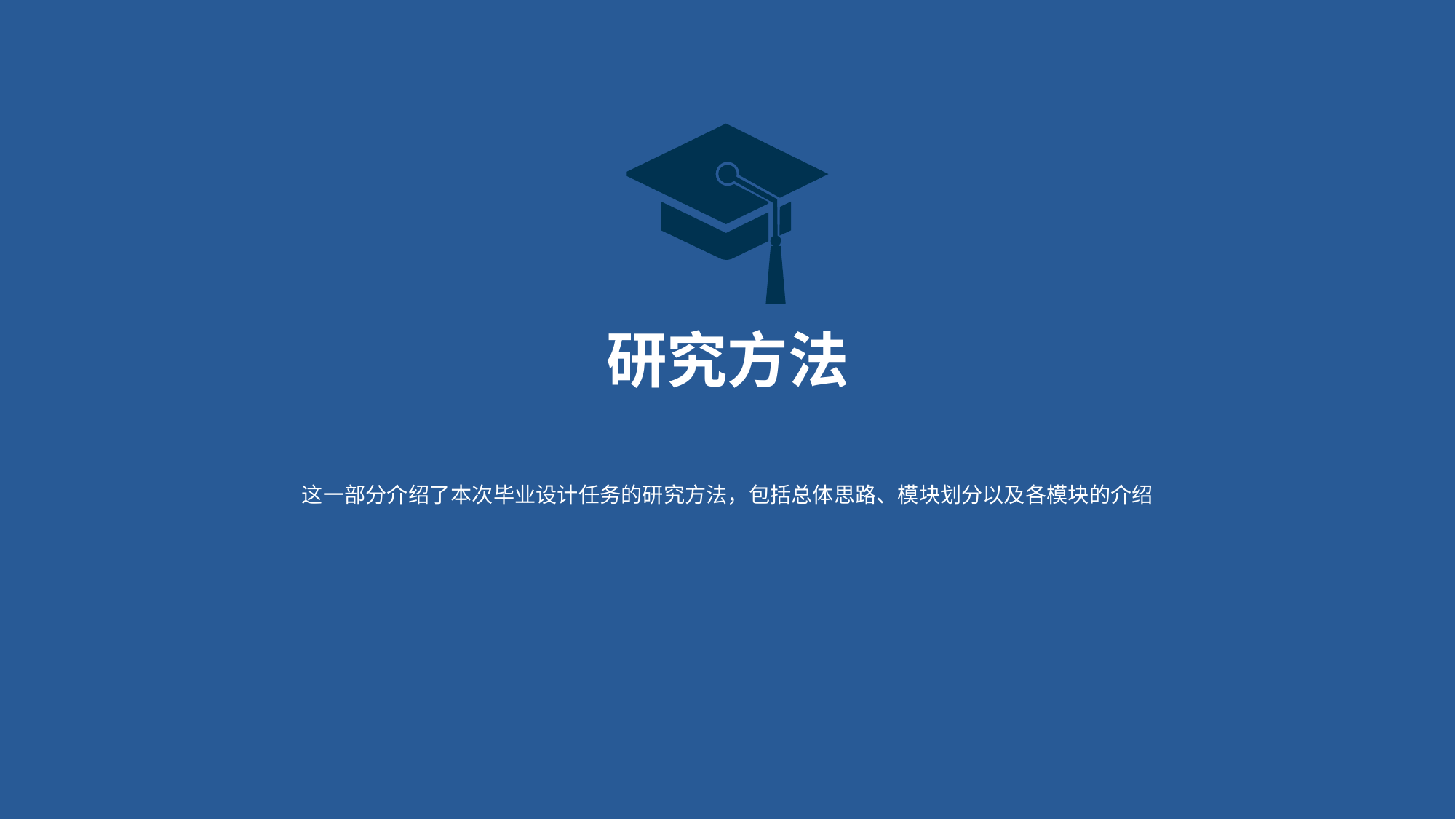

# 研究方法
这一部分介绍了本次毕业设计任务的研究方法，包括总体思路、模块划分以及各模块的介绍